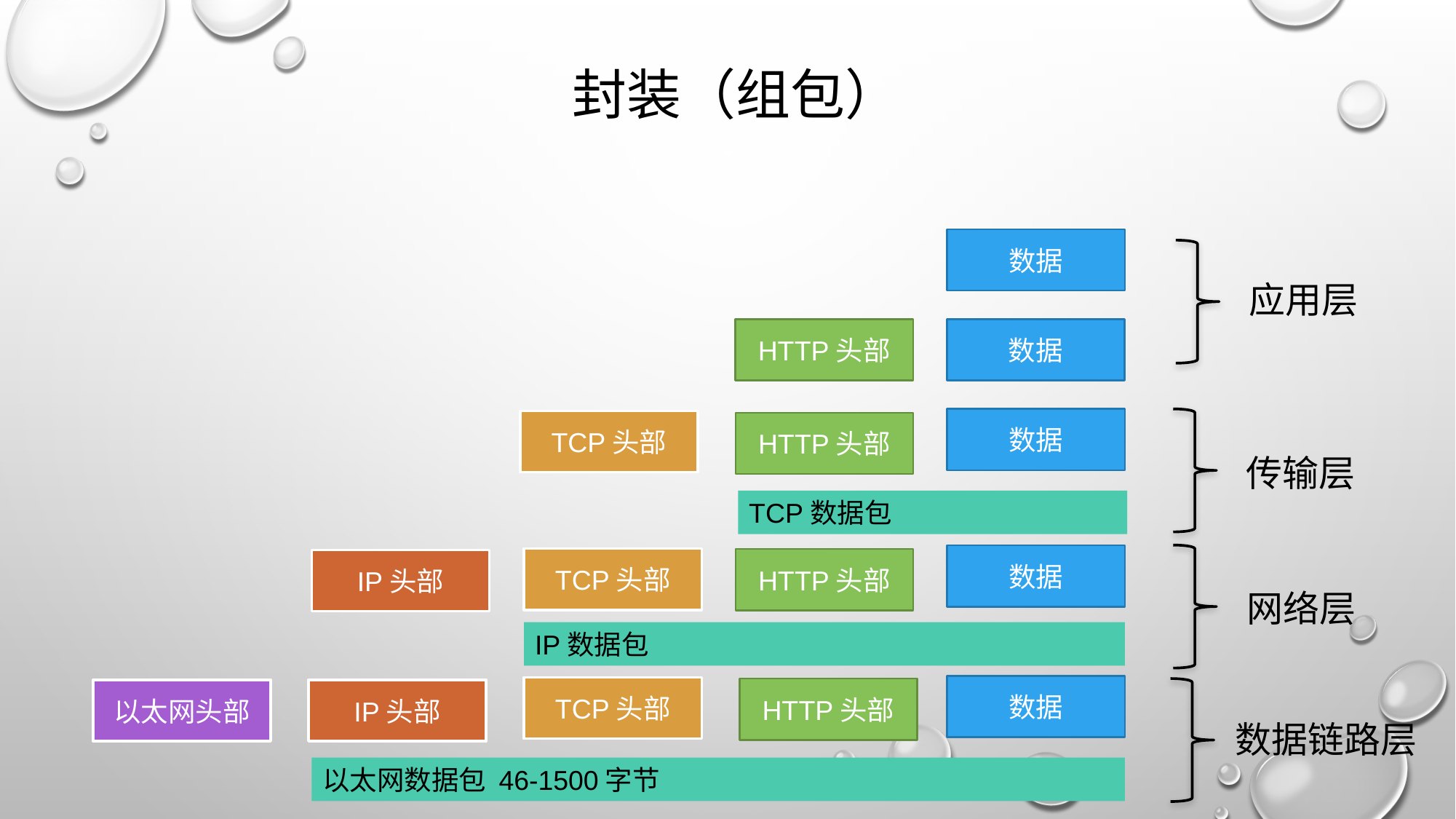

# 封装（组包）
数据

应用层
HTTP头部
数据
数据

TCP头部
HTTP头部
传输层
TCP数据包

数据
TCP头部
HTTP头部
IP头部
网络层
IP数据包
数据
TCP头部
HTTP头部

以太网头部
IP头部
数据链路层
以太网数据包 46-1500字节